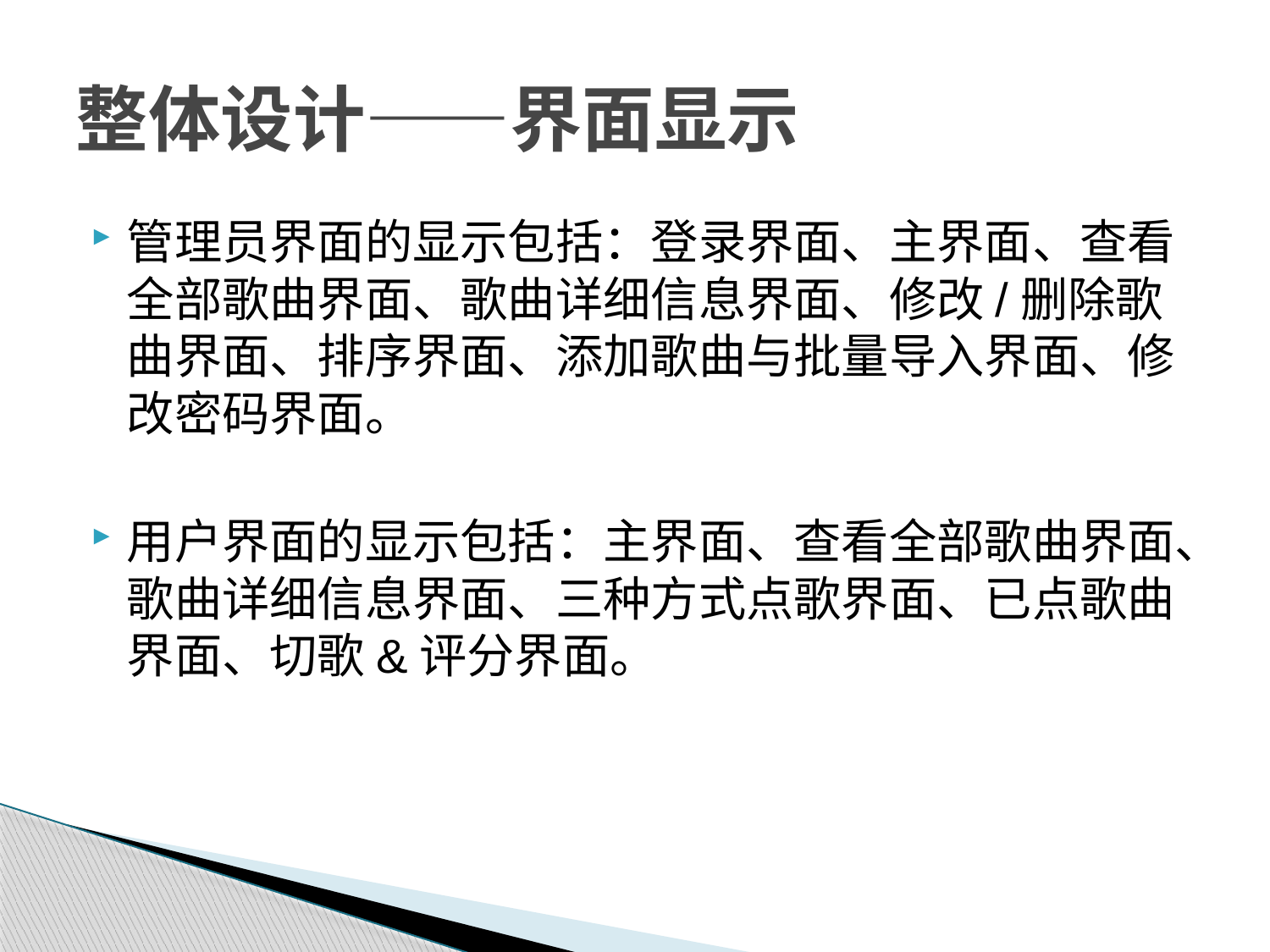

# 整体设计——界面显示
管理员界面的显示包括：登录界面、主界面、查看全部歌曲界面、歌曲详细信息界面、修改/删除歌曲界面、排序界面、添加歌曲与批量导入界面、修改密码界面。

用户界面的显示包括：主界面、查看全部歌曲界面、歌曲详细信息界面、三种方式点歌界面、已点歌曲界面、切歌&评分界面。